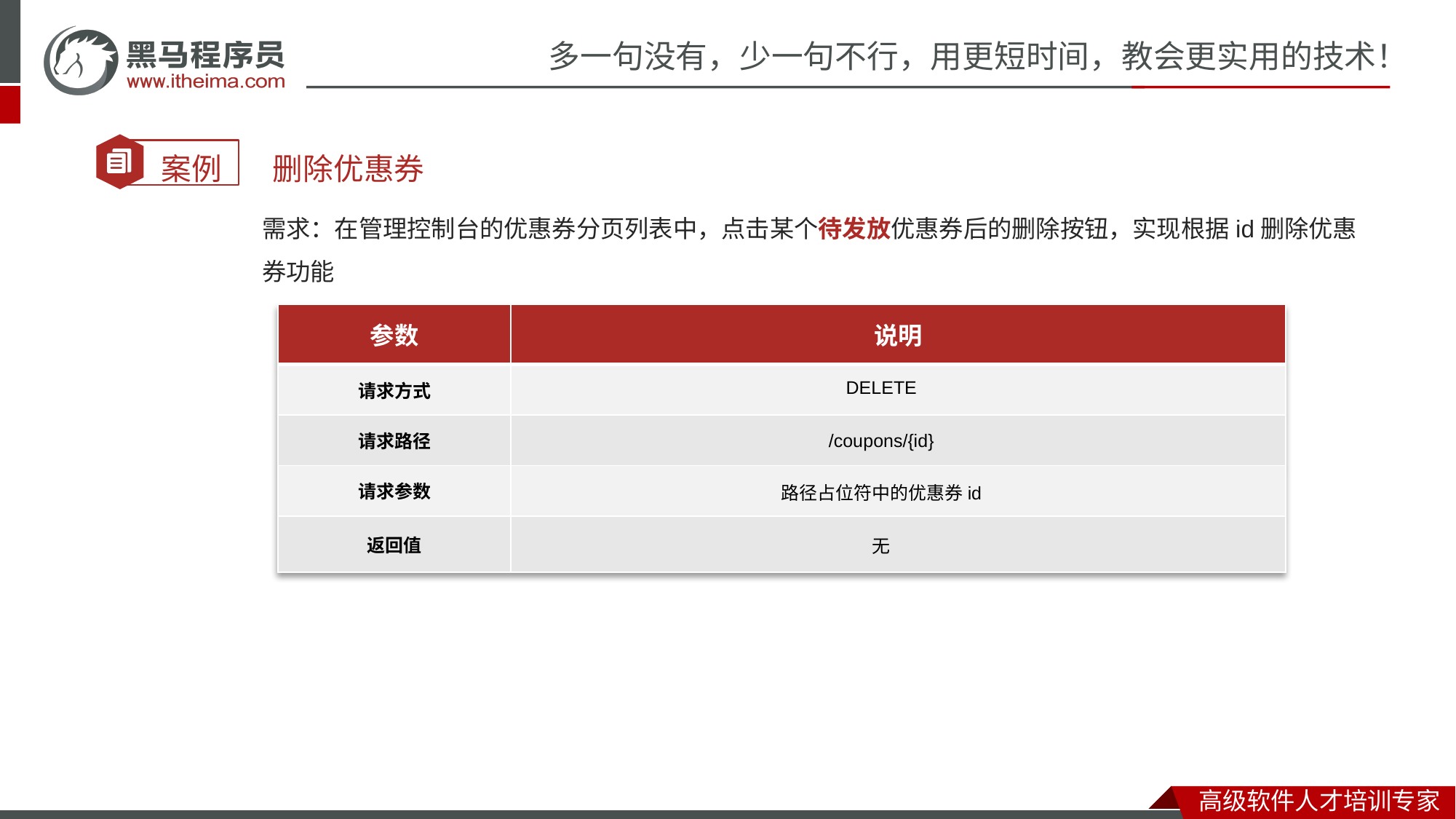

删除优惠券
需求：在管理控制台的优惠券分页列表中，点击某个待发放优惠券后的删除按钮，实现根据id删除优惠券功能
| 参数 | 说明 |
| --- | --- |
| 请求方式 |  |
| 请求路径 |  |
| 请求参数 |  |
| 返回值 |  |
DELETE
/coupons/{id}
路径占位符中的优惠券id
无